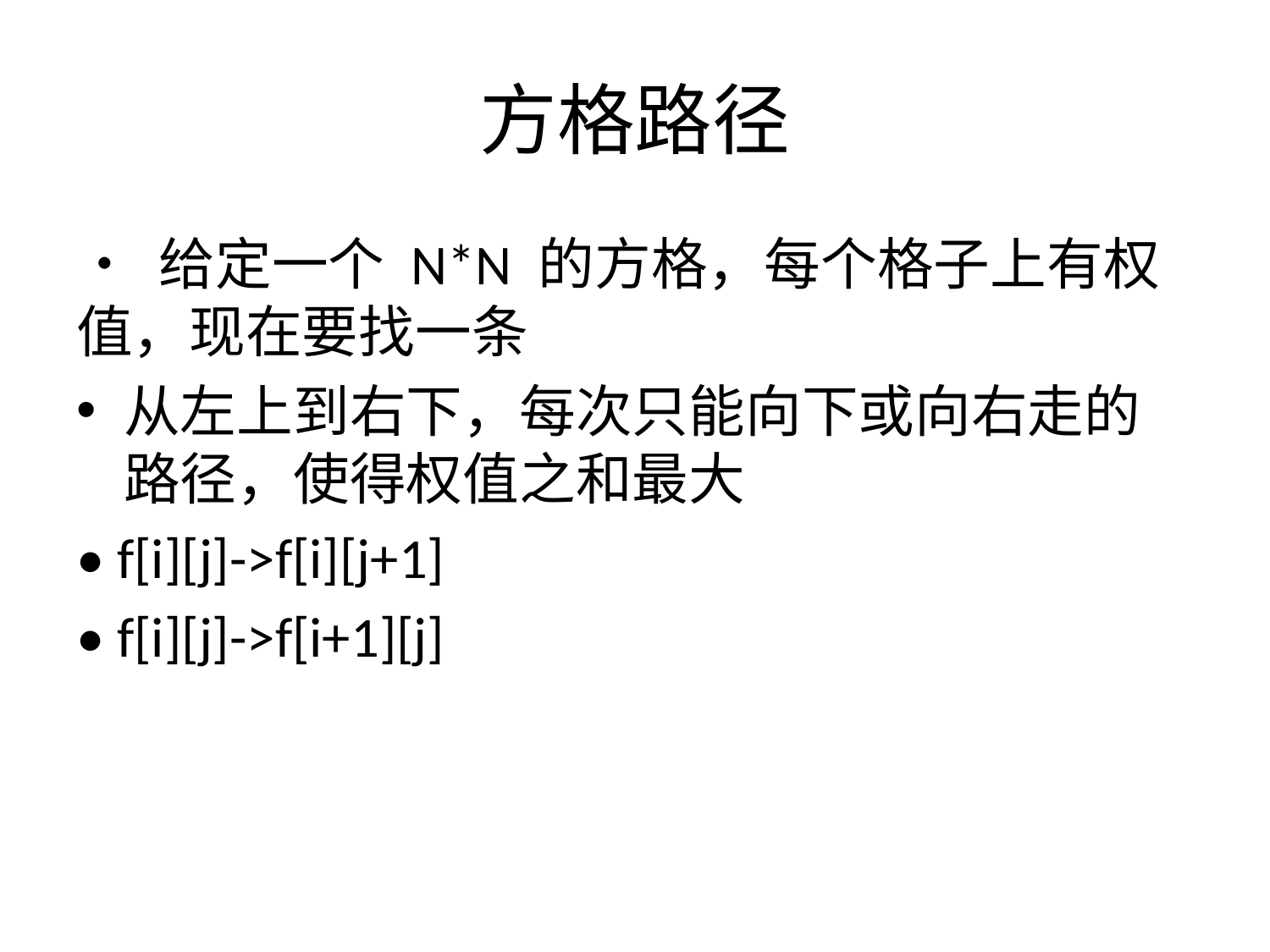

# 方格路径
• 给定一个 N*N 的方格，每个格子上有权值，现在要找一条
从左上到右下，每次只能向下或向右走的路径，使得权值之和最大
• f[i][j]->f[i][j+1]
• f[i][j]->f[i+1][j]